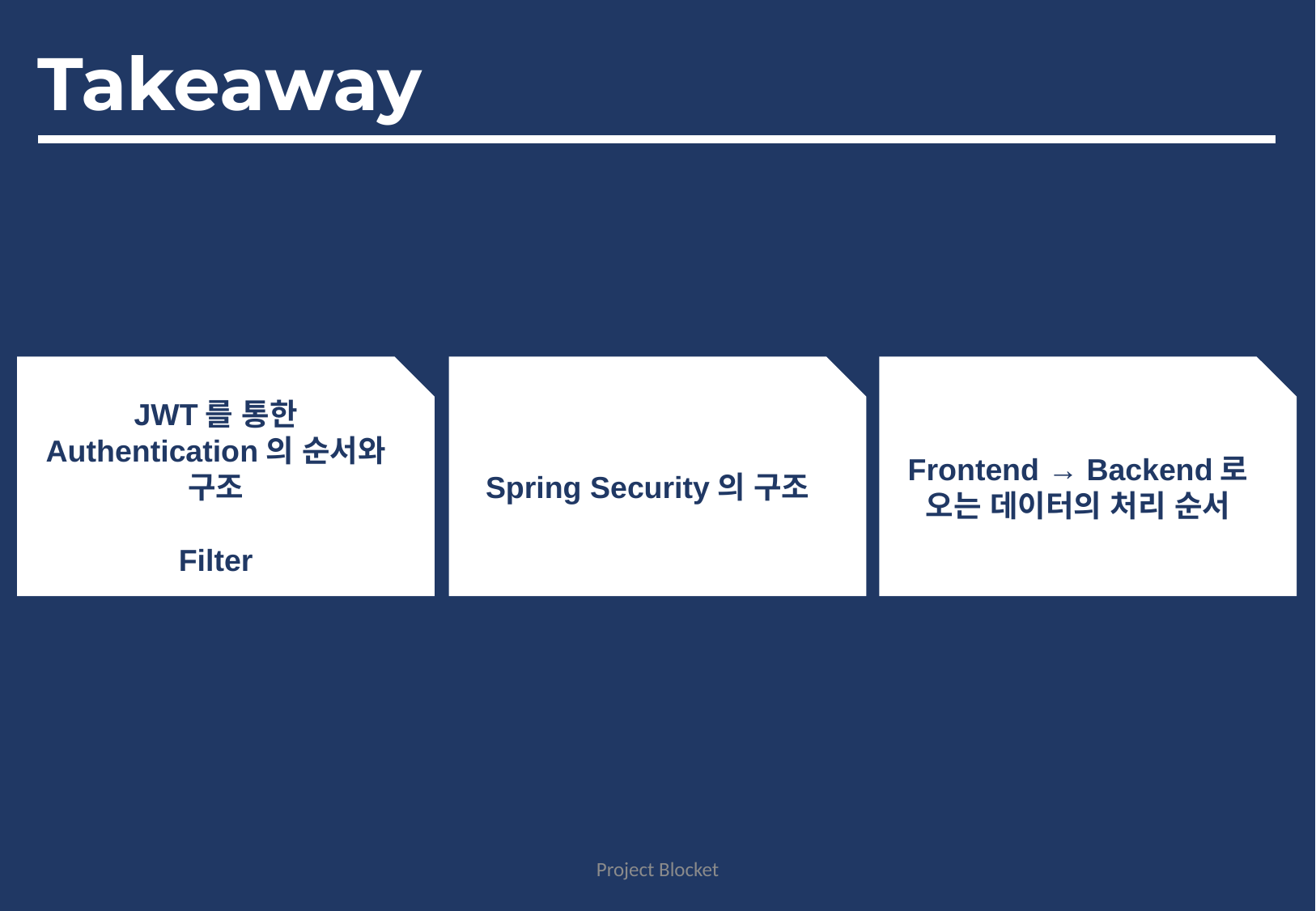

# Takeaway
JWT를 통한 Authentication의 순서와 구조

Filter
Spring Security의 구조
Frontend → Backend로 오는 데이터의 처리 순서
Project Blocket